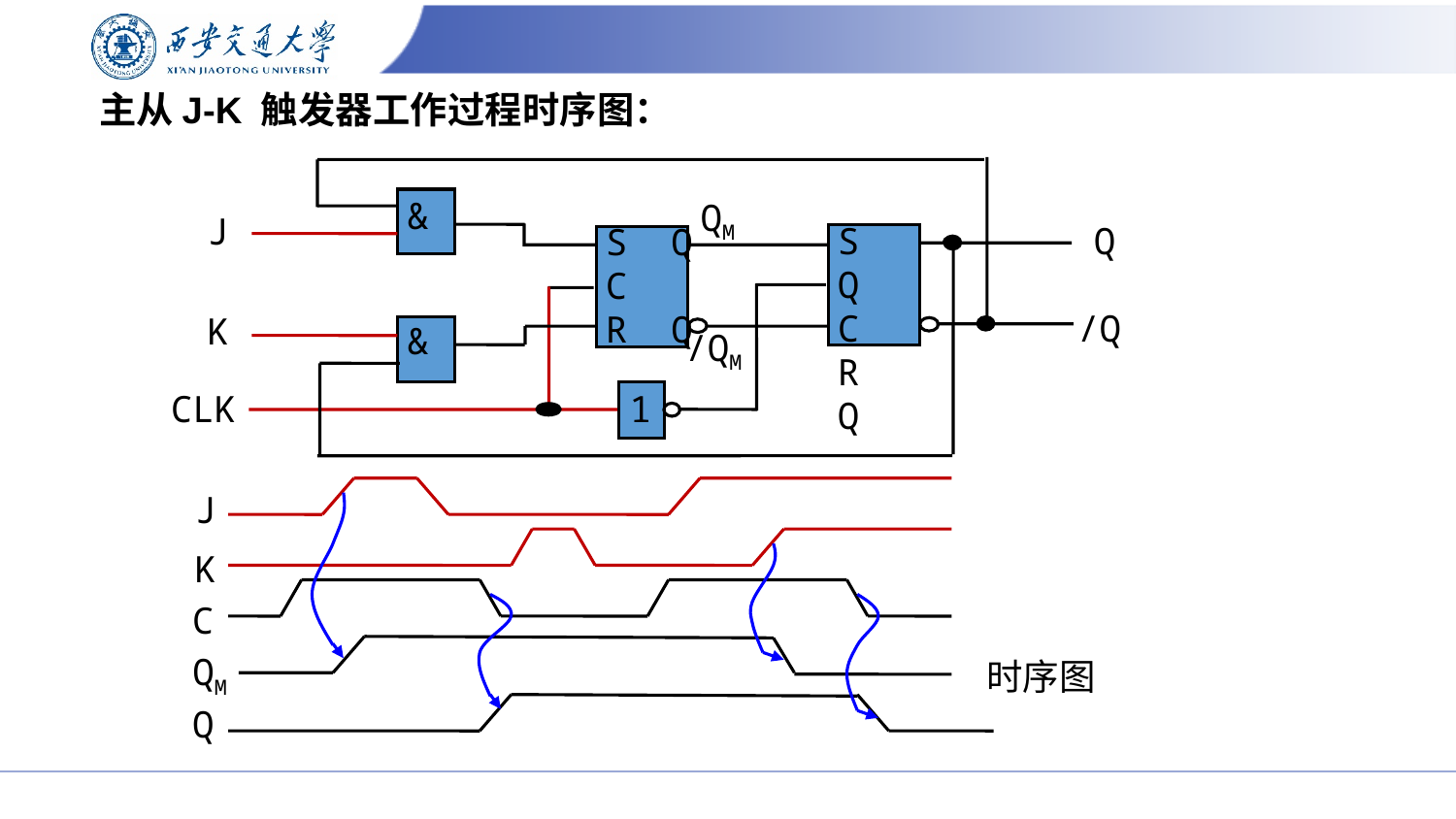

# 主从J-K 触发器工作过程时序图：

&
QM

J

S  Q
C
R  Q
Q
S  Q
C
R  Q

/Q
K
&

/QM

CLK
1

J

K

C

QM

时序图

Q